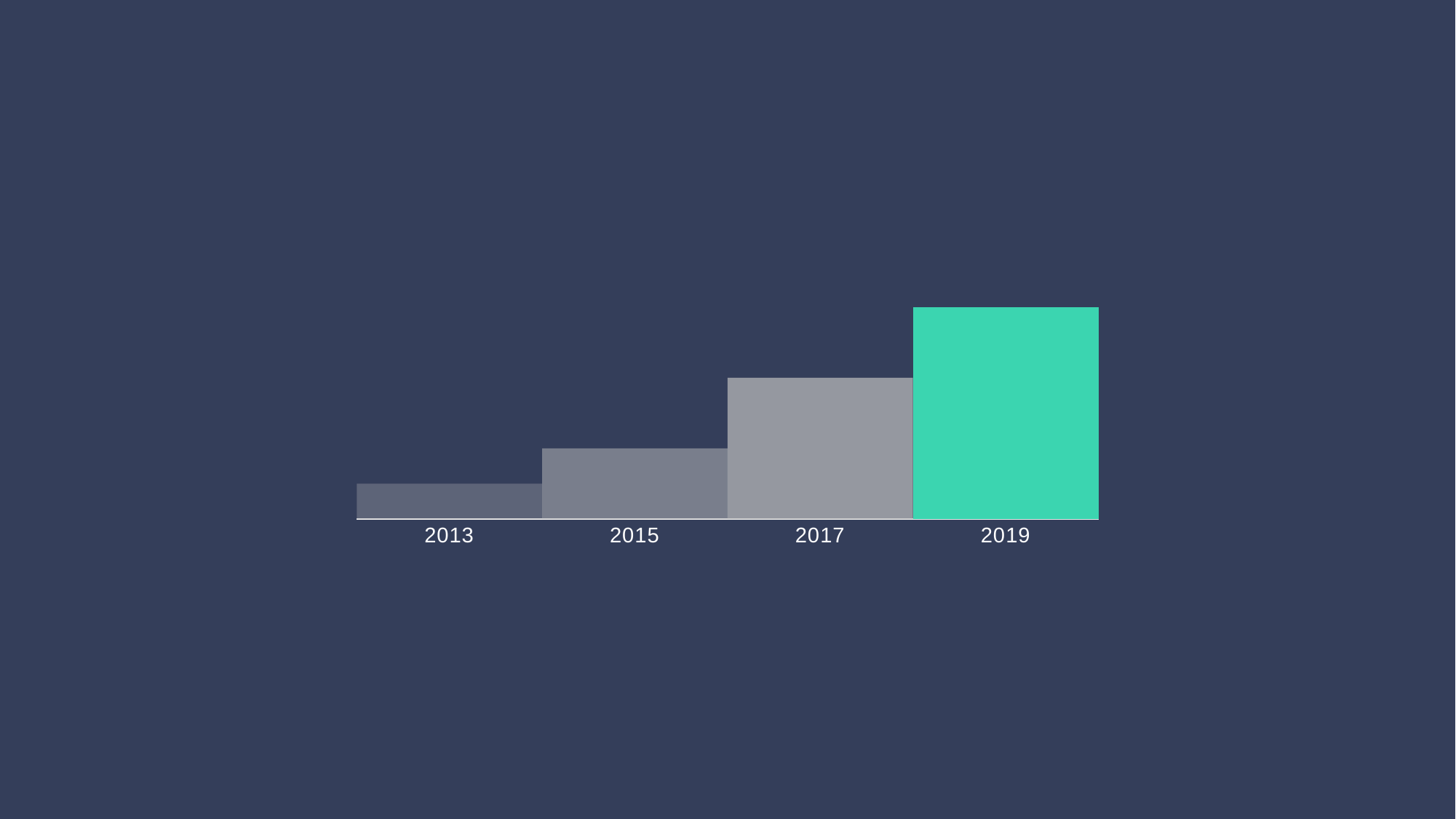

### Chart

| Category | 列1 |
|---|---|
| 2013 | 10.0 |
| 2015 | 20.0 |
| 2017 | 40.0 |
| 2019 | 60.0 |